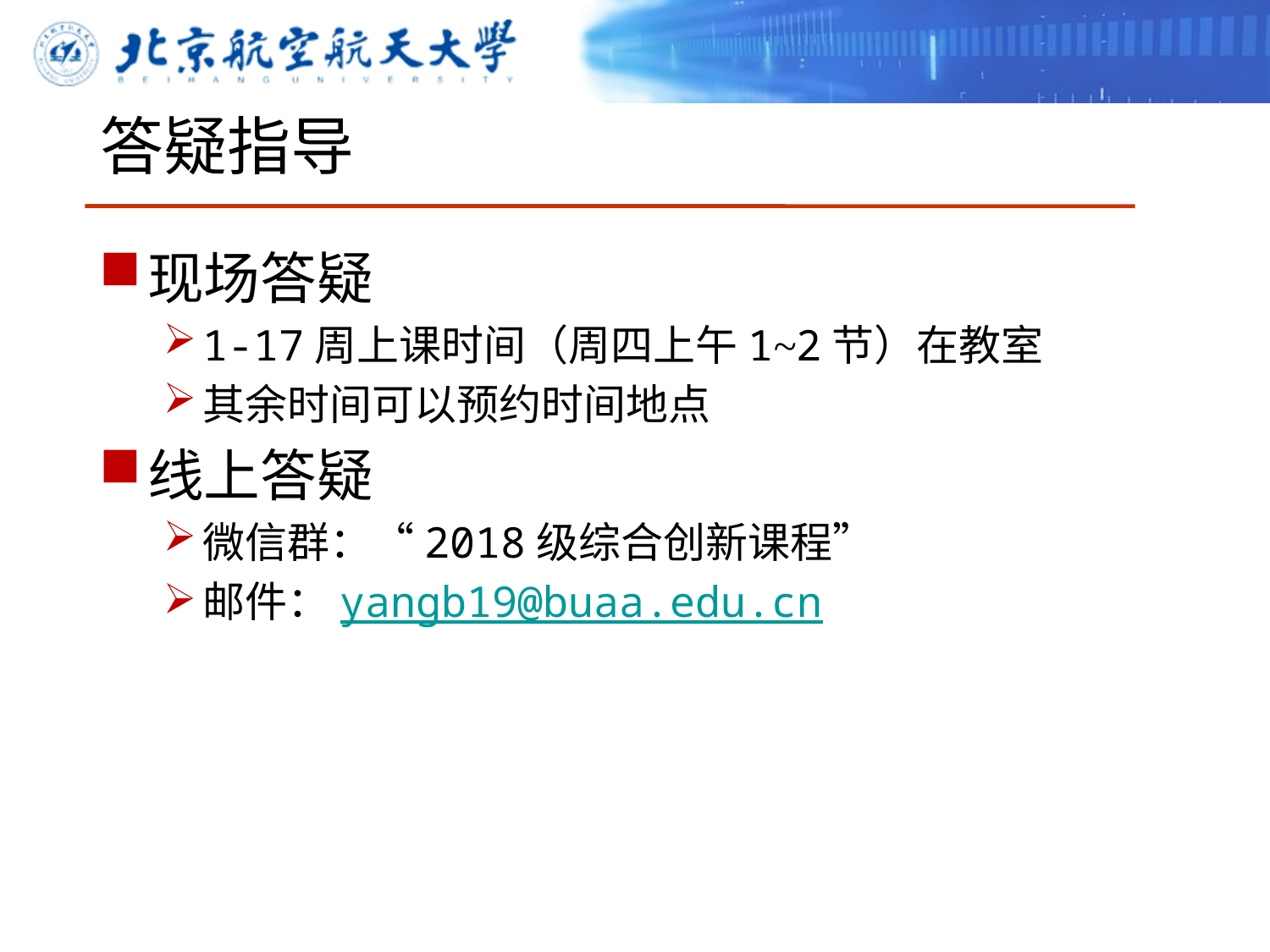

# 答疑指导
现场答疑
1-17周上课时间（周四上午1~2节）在教室
其余时间可以预约时间地点
线上答疑
微信群：“2018级综合创新课程”
邮件：yangb19@buaa.edu.cn